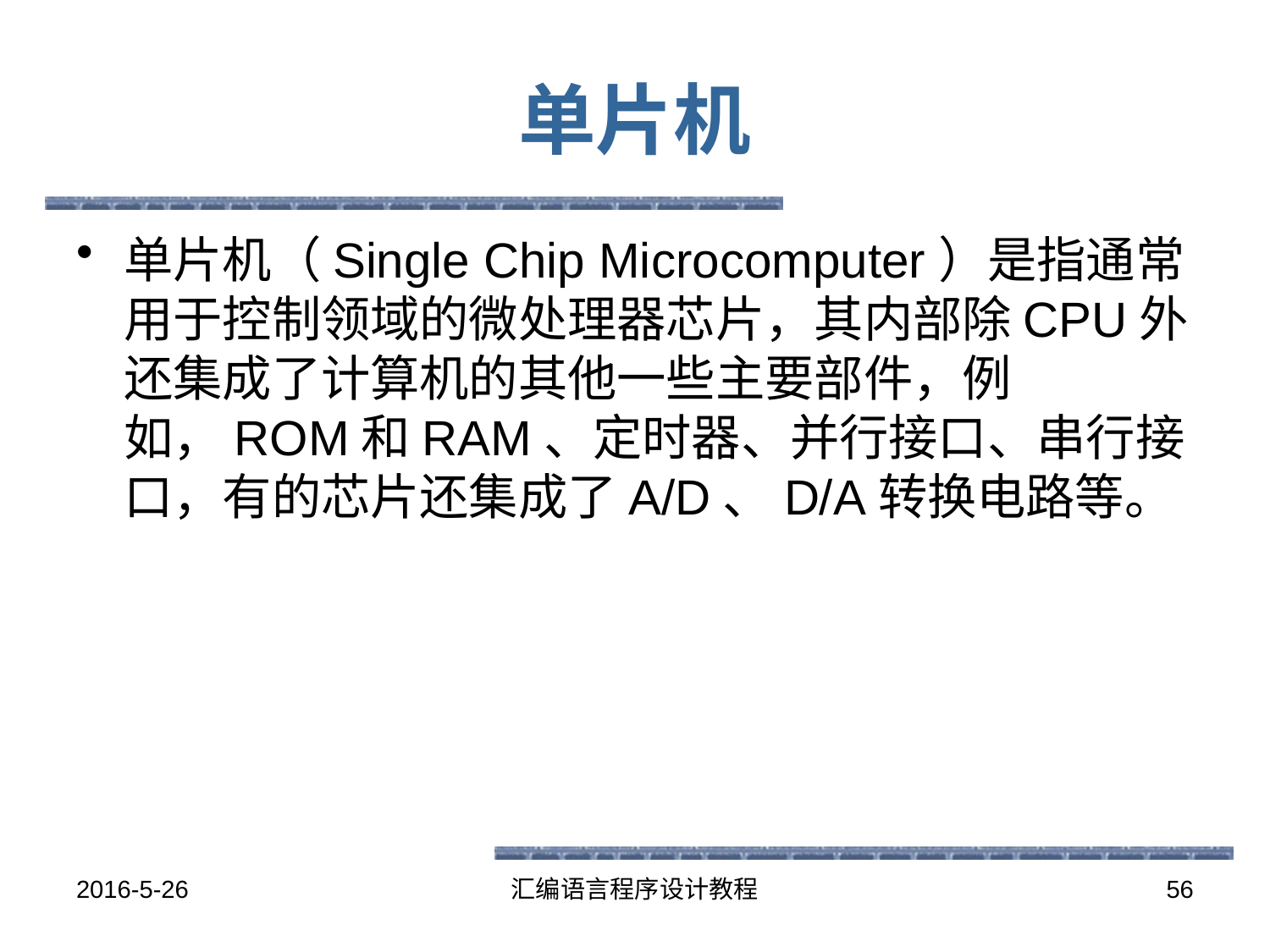

# 单片机
单片机（Single Chip Microcomputer）是指通常用于控制领域的微处理器芯片，其内部除CPU外还集成了计算机的其他一些主要部件，例如，ROM和RAM、定时器、并行接口、串行接口，有的芯片还集成了A/D、D/A转换电路等。
2016-5-26
汇编语言程序设计教程
56